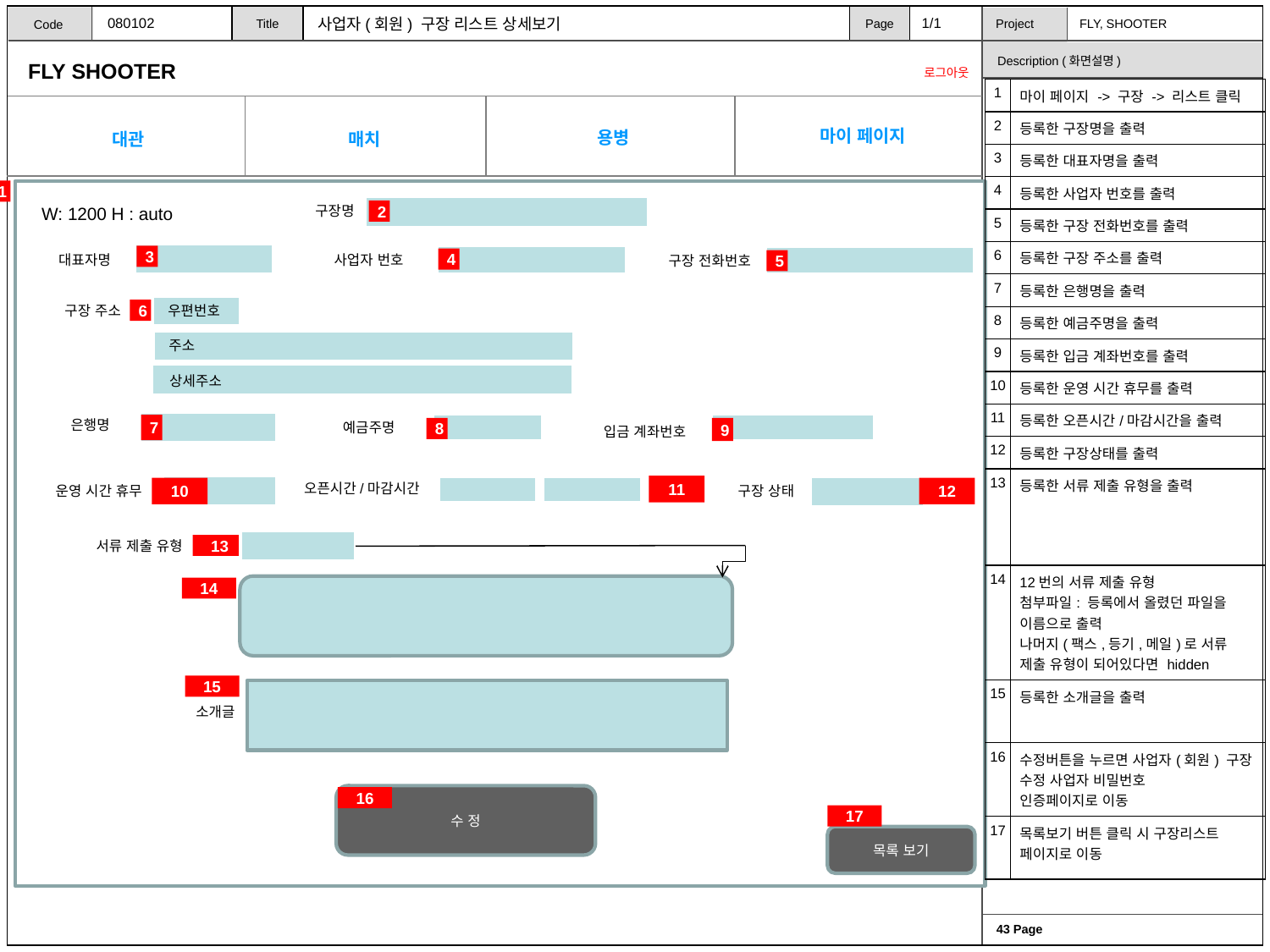

1/1
080102
사업자(회원) 구장 리스트 상세보기
| 1 | 마이 페이지 -> 구장 -> 리스트 클릭 |
| --- | --- |
| 2 | 등록한 구장명을 출력 |
| 3 | 등록한 대표자명을 출력 |
| 4 | 등록한 사업자 번호를 출력 |
| 5 | 등록한 구장 전화번호를 출력 |
| 6 | 등록한 구장 주소를 출력 |
| 7 | 등록한 은행명을 출력 |
| 8 | 등록한 예금주명을 출력 |
| 9 | 등록한 입금 계좌번호를 출력 |
| 10 | 등록한 운영 시간 휴무를 출력 |
| 11 | 등록한 오픈시간/마감시간을 출력 |
| 12 | 등록한 구장상태를 출력 |
| 13 | 등록한 서류 제출 유형을 출력 |
| 14 | 12번의 서류 제출 유형 첨부파일: 등록에서 올렸던 파일을 이름으로 출력 나머지(팩스,등기,메일)로 서류 제출 유형이 되어있다면 hidden |
| 15 | 등록한 소개글을 출력 |
| 16 | 수정버튼을 누르면 사업자(회원) 구장 수정 사업자 비밀번호 인증페이지로 이동 |
| 17 | 목록보기 버튼 클릭 시 구장리스트 페이지로 이동 |
1

구장명

W: 1200 H : auto
2

사업자 번호
대표자명
3

구장 전화번호

4
5
구장 주소

우편번호
6

주소

상세주소
은행명

예금주명

7
입금 계좌번호
8
9
오픈시간/마감시간

11
운영 시간 휴무

구장 상태

12
10
서류 제출 유형

13

14
15

소개글
수 정
16
17
목록 보기